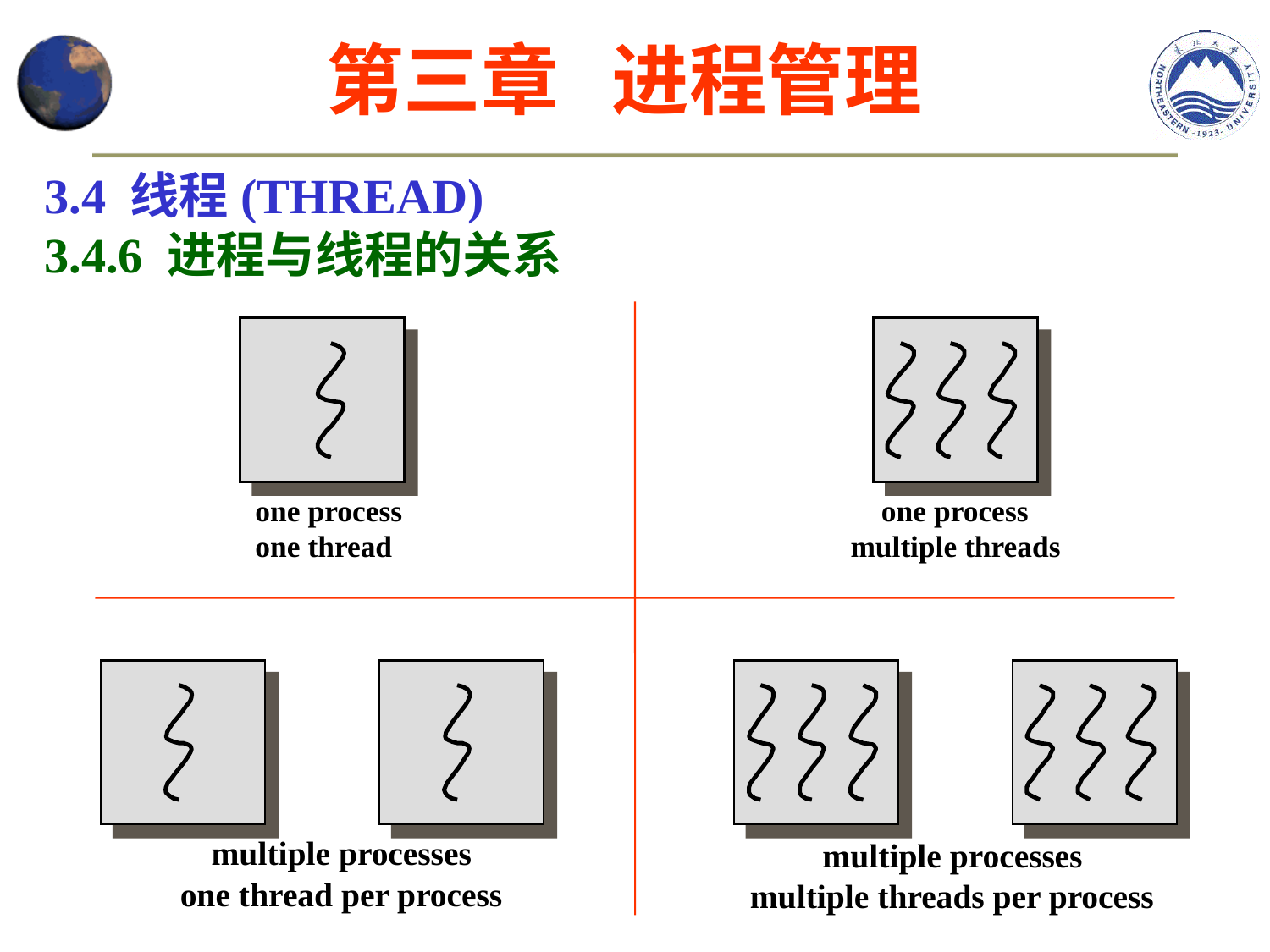

第三章   进程管理
3.4 线程(THREAD)
3.4.6 进程与线程的关系

one process
one thread

one process
multiple threads

multiple processes
one thread per process

multiple processes
multiple threads per process